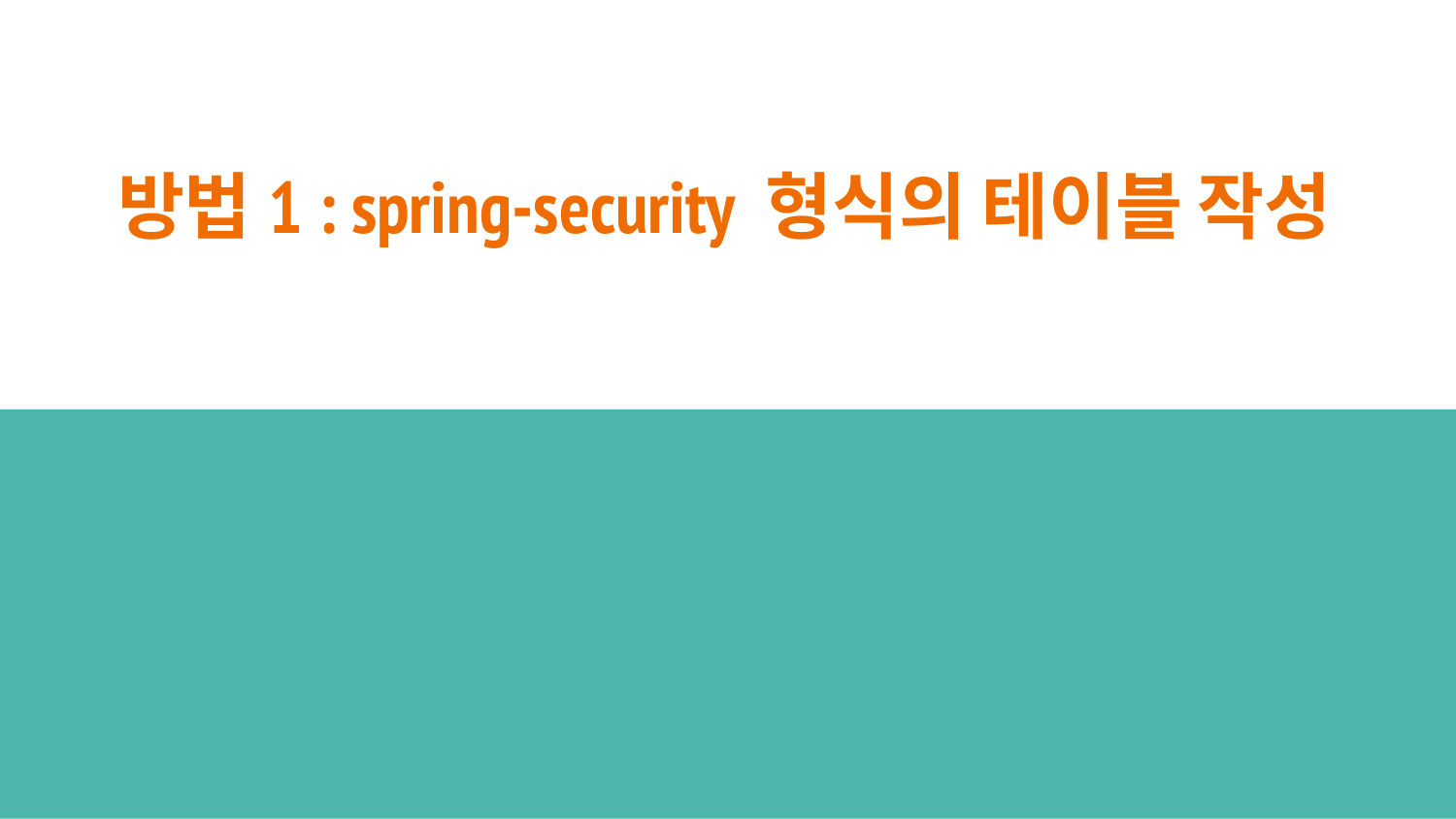

# 방법1 : spring-security 형식의 테이블 작성